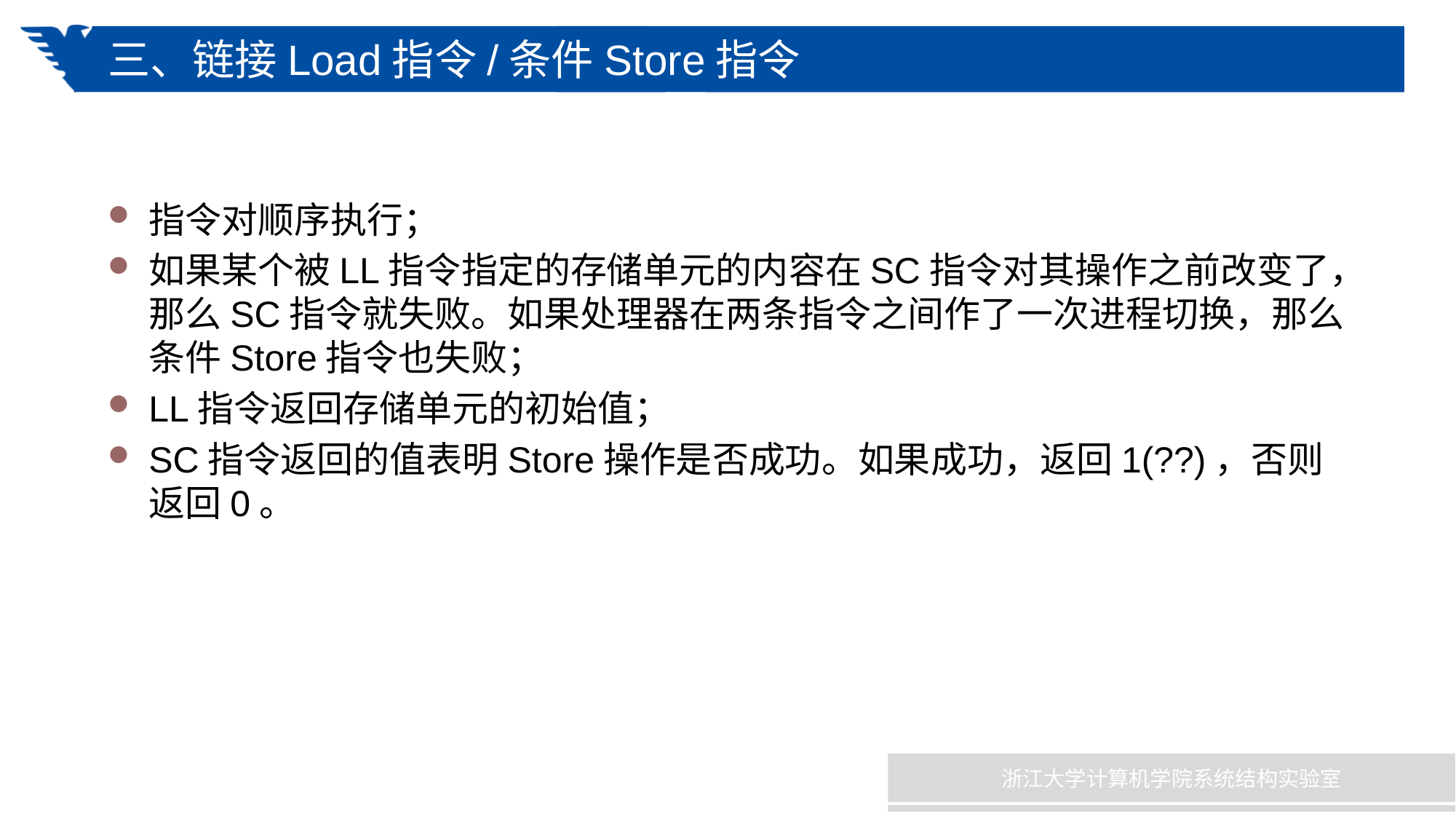

# 三、链接Load指令/条件Store指令
指令对顺序执行；
如果某个被LL指令指定的存储单元的内容在SC指令对其操作之前改变了，那么SC指令就失败。如果处理器在两条指令之间作了一次进程切换，那么条件Store指令也失败；
LL指令返回存储单元的初始值；
SC指令返回的值表明Store操作是否成功。如果成功，返回1(??)，否则返回0。